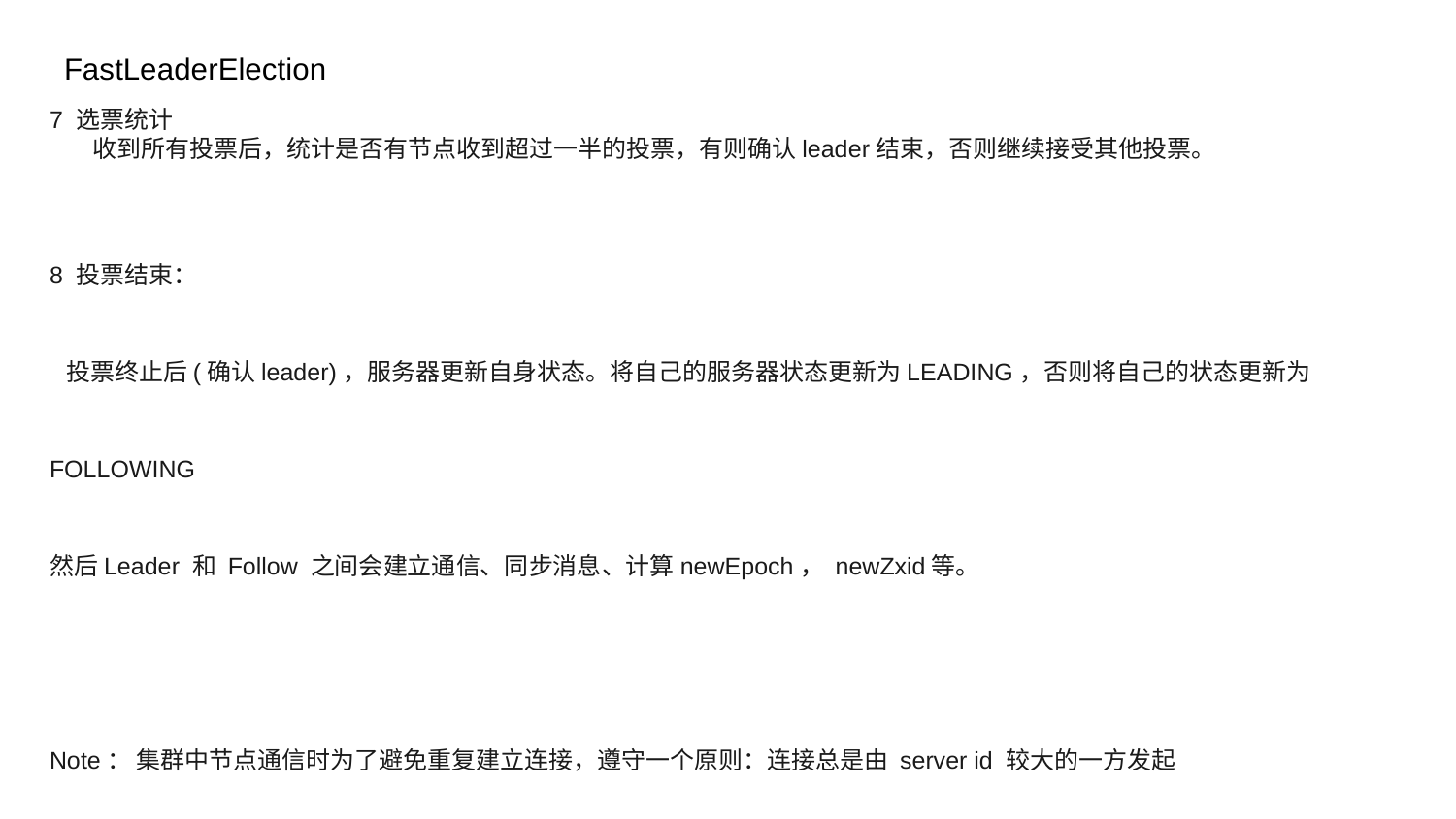

# FastLeaderElection
7 选票统计
       收到所有投票后，统计是否有节点收到超过一半的投票，有则确认leader结束，否则继续接受其他投票。

8 投票结束：
  投票终止后(确认leader)，服务器更新自身状态。将自己的服务器状态更新为LEADING，否则将自己的状态更新为FOLLOWING
然后Leader 和 Follow 之间会建立通信、同步消息、计算newEpoch， newZxid等。

Note： 集群中节点通信时为了避免重复建立连接，遵守一个原则：连接总是由 server id 较大的一方发起